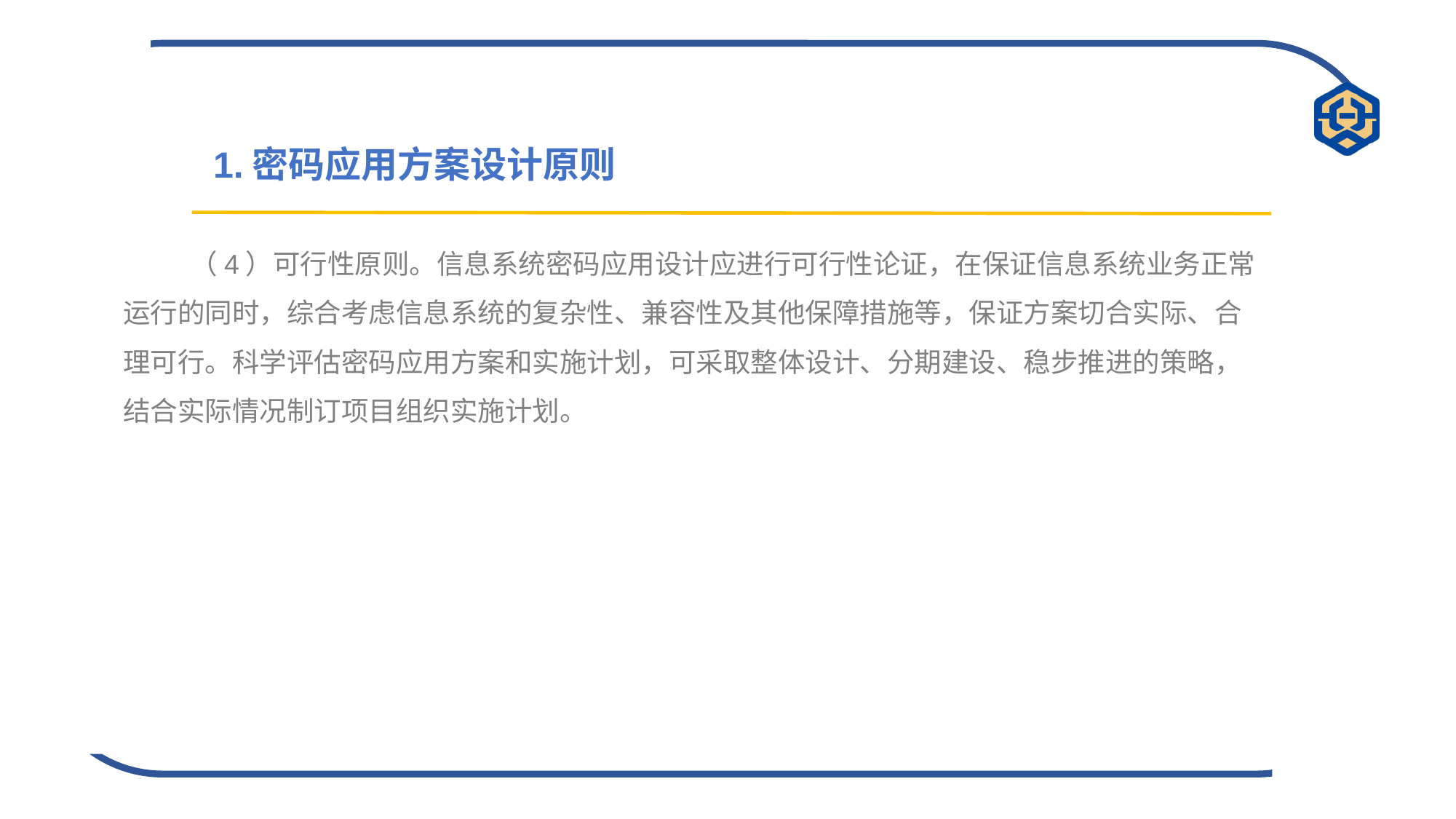

1.密码应用方案设计原则
 （4）可行性原则。信息系统密码应用设计应进行可行性论证，在保证信息系统业务正常运行的同时，综合考虑信息系统的复杂性、兼容性及其他保障措施等，保证方案切合实际、合理可行。科学评估密码应用方案和实施计划，可采取整体设计、分期建设、稳步推进的策略，结合实际情况制订项目组织实施计划。